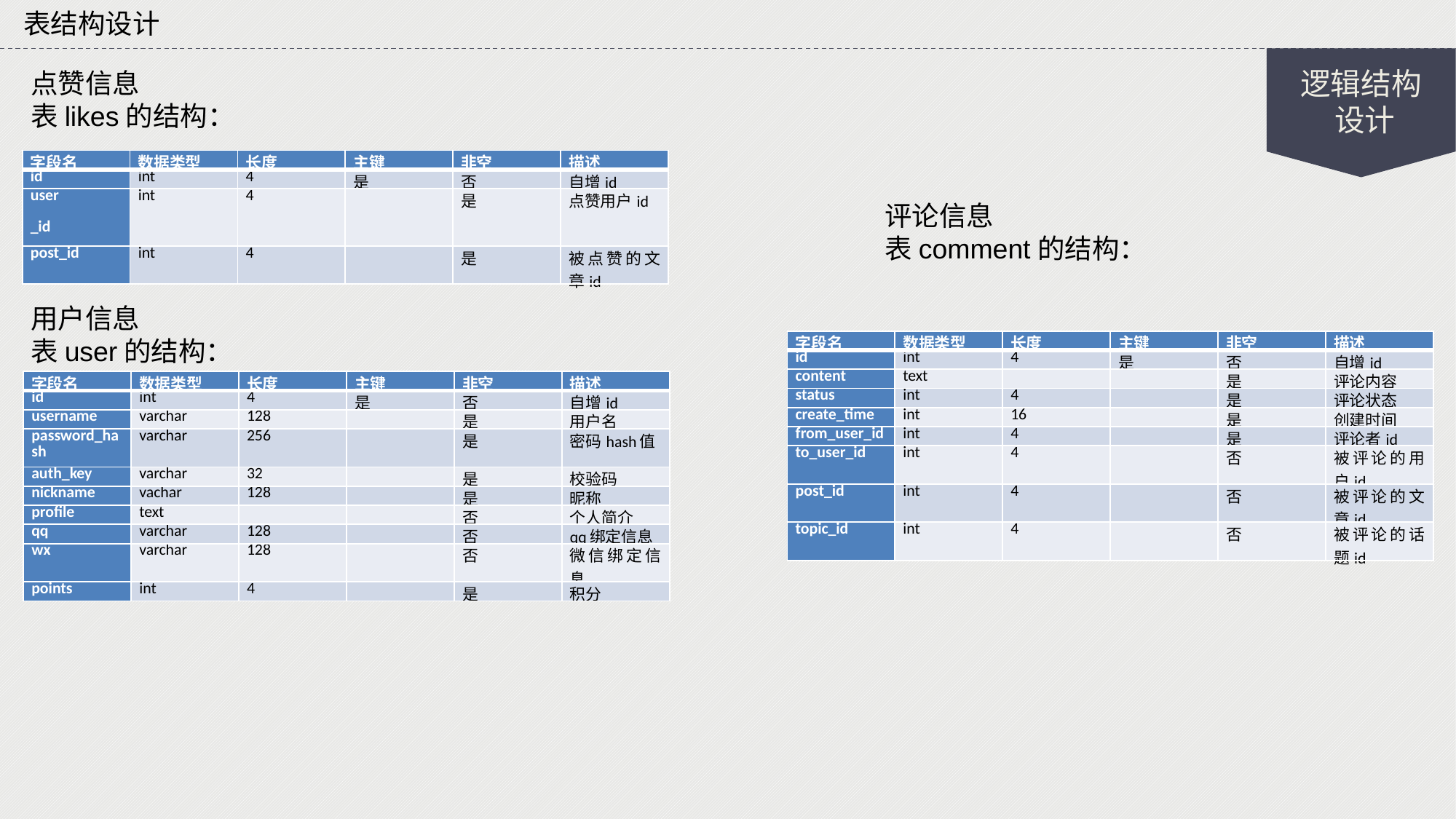

表结构设计

逻辑结构
    设计

点赞信息
表likes的结构：
| 字段名 | 数据类型 | 长度 | 主键 | 非空 | 描述 |
| --- | --- | --- | --- | --- | --- |
| id | int | 4 | 是 | 否 | 自增id |
| user \_id | int | 4 |  | 是 | 点赞用户id |
| post\_id | int | 4 |  | 是 | 被点赞的文章id |
评论信息
表comment的结构：
用户信息
表user的结构：
| 字段名 | 数据类型 | 长度 | 主键 | 非空 | 描述 |
| --- | --- | --- | --- | --- | --- |
| id | int | 4 | 是 | 否 | 自增id |
| content | text |  |  | 是 | 评论内容 |
| status | int | 4 |  | 是 | 评论状态 |
| create\_time | int | 16 |  | 是 | 创建时间 |
| from\_user\_id | int | 4 |  | 是 | 评论者id |
| to\_user\_id | int | 4 |  | 否 | 被评论的用户id |
| post\_id | int | 4 |  | 否 | 被评论的文章id |
| topic\_id | int | 4 |  | 否 | 被评论的话题id |
| 字段名 | 数据类型 | 长度 | 主键 | 非空 | 描述 |
| --- | --- | --- | --- | --- | --- |
| id | int | 4 | 是 | 否 | 自增id |
| username | varchar | 128 |  | 是 | 用户名 |
| password\_hash | varchar | 256 |  | 是 | 密码hash值 |
| auth\_key | varchar | 32 |  | 是 | 校验码 |
| nickname | vachar | 128 |  | 是 | 昵称 |
| profile | text |  |  | 否 | 个人简介 |
| qq | varchar | 128 |  | 否 | qq绑定信息 |
| wx | varchar | 128 |  | 否 | 微信绑定信息 |
| points | int | 4 |  | 是 | 积分 |